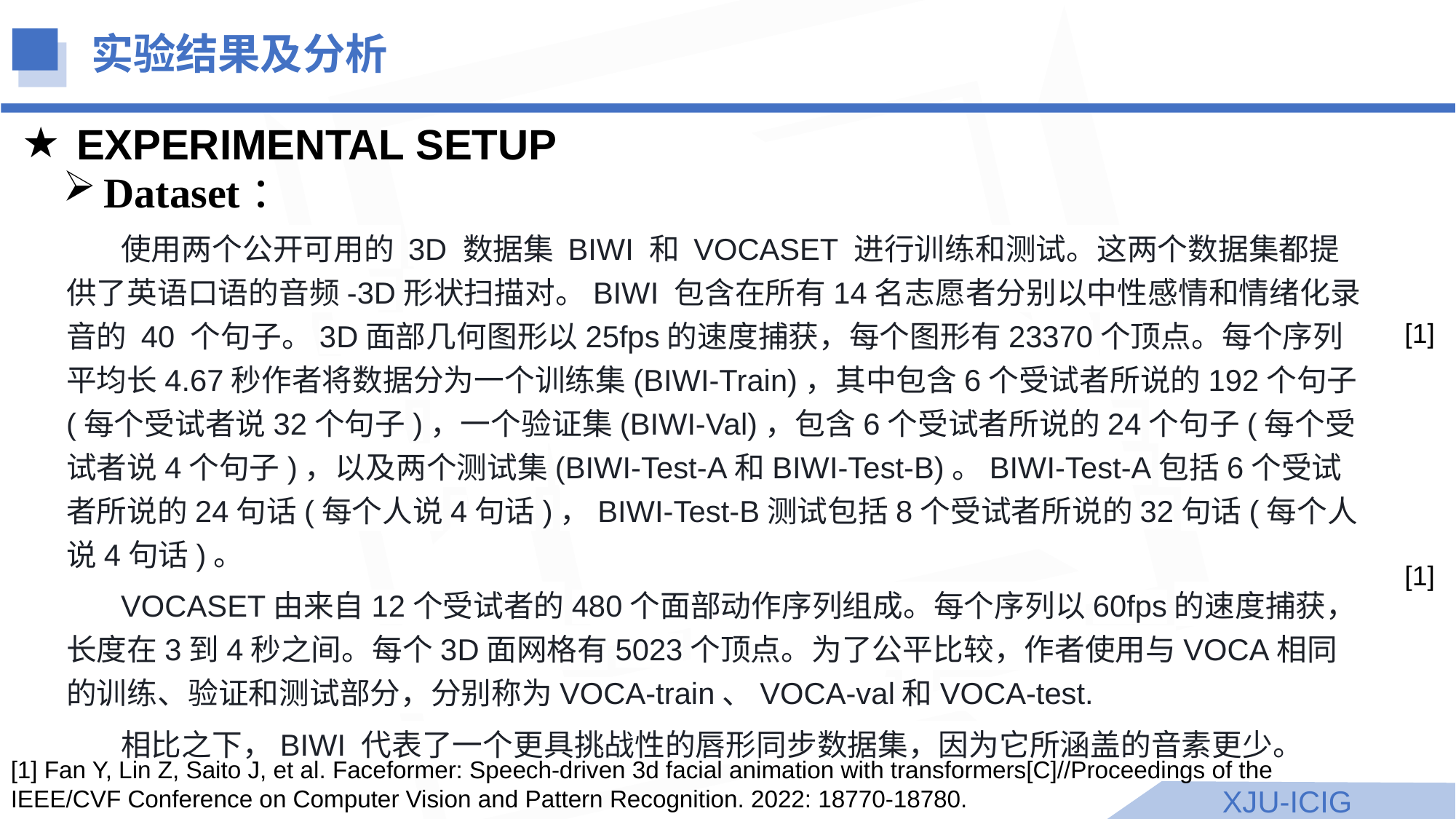

实验结果及分析

EXPERIMENTAL SETUP
Dataset：
使用两个公开可用的 3D 数据集 BIWI 和 VOCASET 进行训练和测试。这两个数据集都提供了英语口语的音频-3D形状扫描对。BIWI 包含在所有14名志愿者分别以中性感情和情绪化录音的 40 个句子。3D面部几何图形以25fps的速度捕获，每个图形有23370个顶点。每个序列平均长4.67秒作者将数据分为一个训练集(BIWI-Train)，其中包含6个受试者所说的192个句子(每个受试者说32个句子)，一个验证集(BIWI-Val)，包含6个受试者所说的24个句子(每个受试者说4个句子)，以及两个测试集(BIWI-Test-A和BIWI-Test-B)。BIWI-Test-A包括6个受试者所说的24句话(每个人说4句话)，BIWI-Test-B测试包括8个受试者所说的32句话(每个人说4句话)。
VOCASET由来自12个受试者的480个面部动作序列组成。每个序列以60fps的速度捕获，长度在3到4秒之间。每个3D面网格有5023个顶点。为了公平比较，作者使用与VOCA相同的训练、验证和测试部分，分别称为VOCA-train、VOCA-val和VOCA-test.
相比之下，BIWI 代表了一个更具挑战性的唇形同步数据集，因为它所涵盖的音素更少。
[1]
[1]
[1] Fan Y, Lin Z, Saito J, et al. Faceformer: Speech-driven 3d facial animation with transformers[C]//Proceedings of the IEEE/CVF Conference on Computer Vision and Pattern Recognition. 2022: 18770-18780.
XJU-ICIG